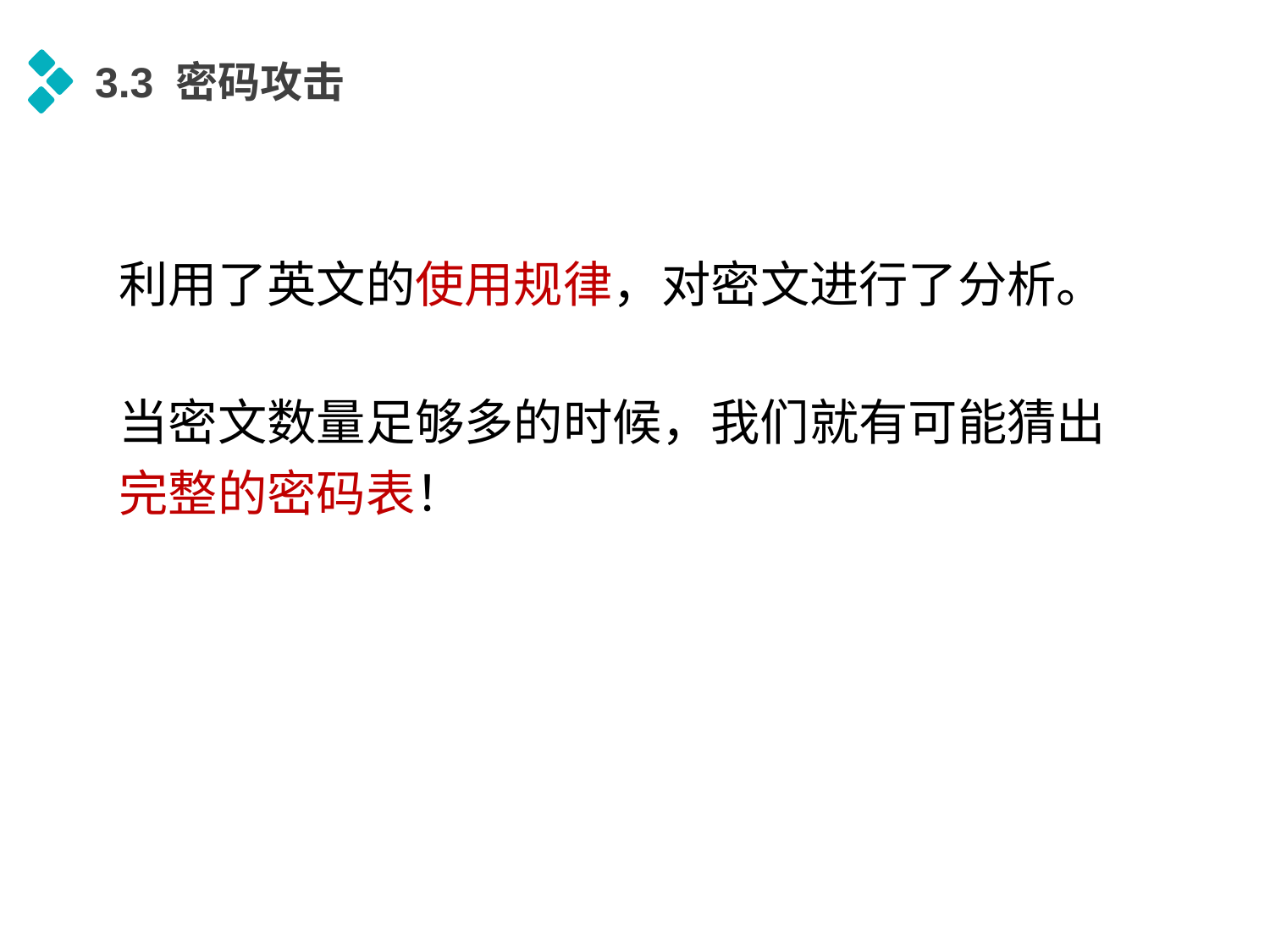

3.3 密码攻击

利用了英文的使用规律，对密文进行了分析。
当密文数量足够多的时候，我们就有可能猜出完整的密码表！